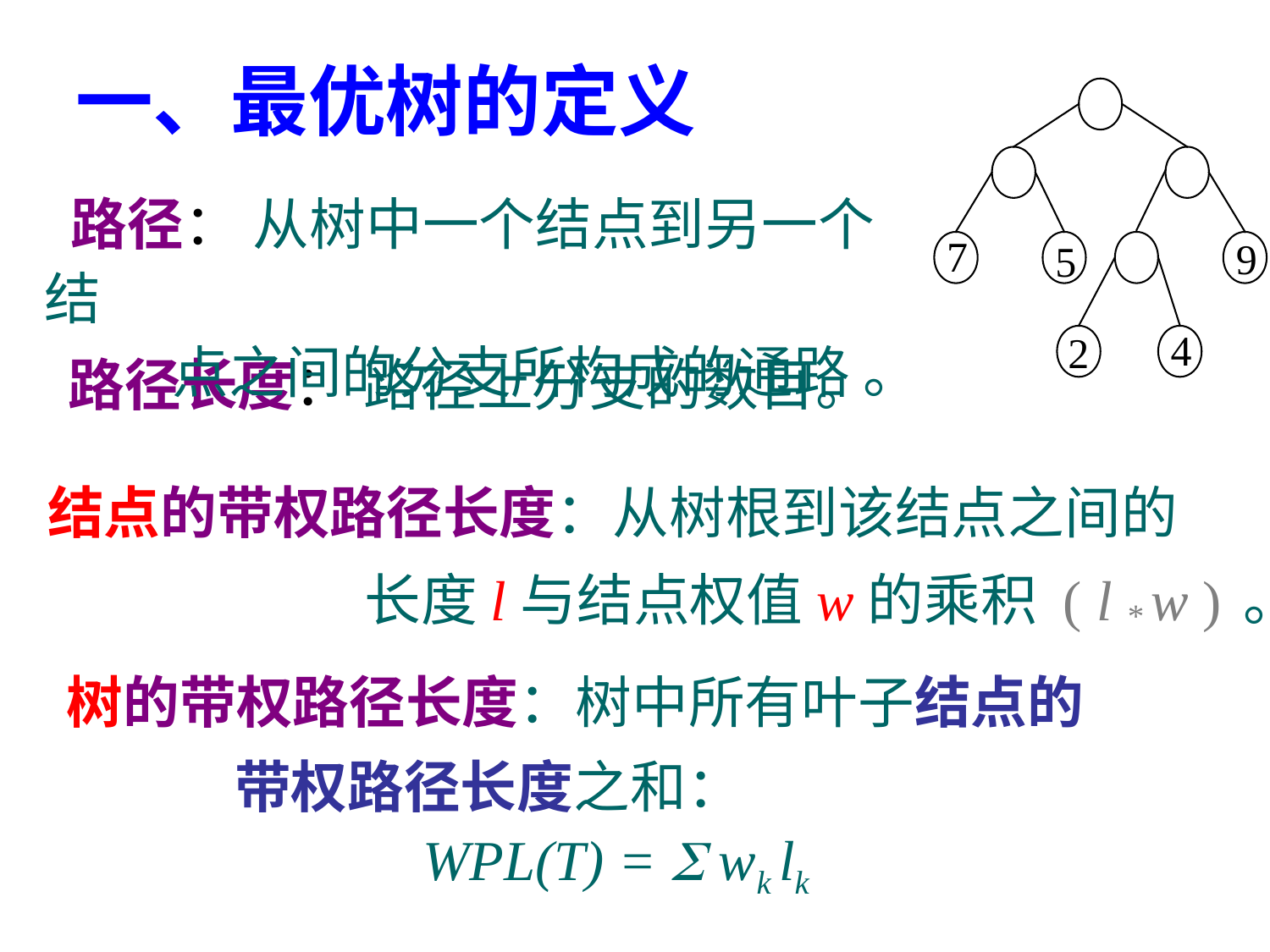

一、最优树的定义

7
9
5

4
2

 路径： 从树中一个结点到另一个结
         点之间的分支所构成的通路 。
 路径长度： 路径上分支的数目。
  结点的带权路径长度：从树根到该结点之间的
                           长度l与结点权值w的乘积 ( l * w ) 。
  树的带权路径长度：树中所有叶子结点的
               带权路径长度之和：
   WPL(T) = Σ wk lk